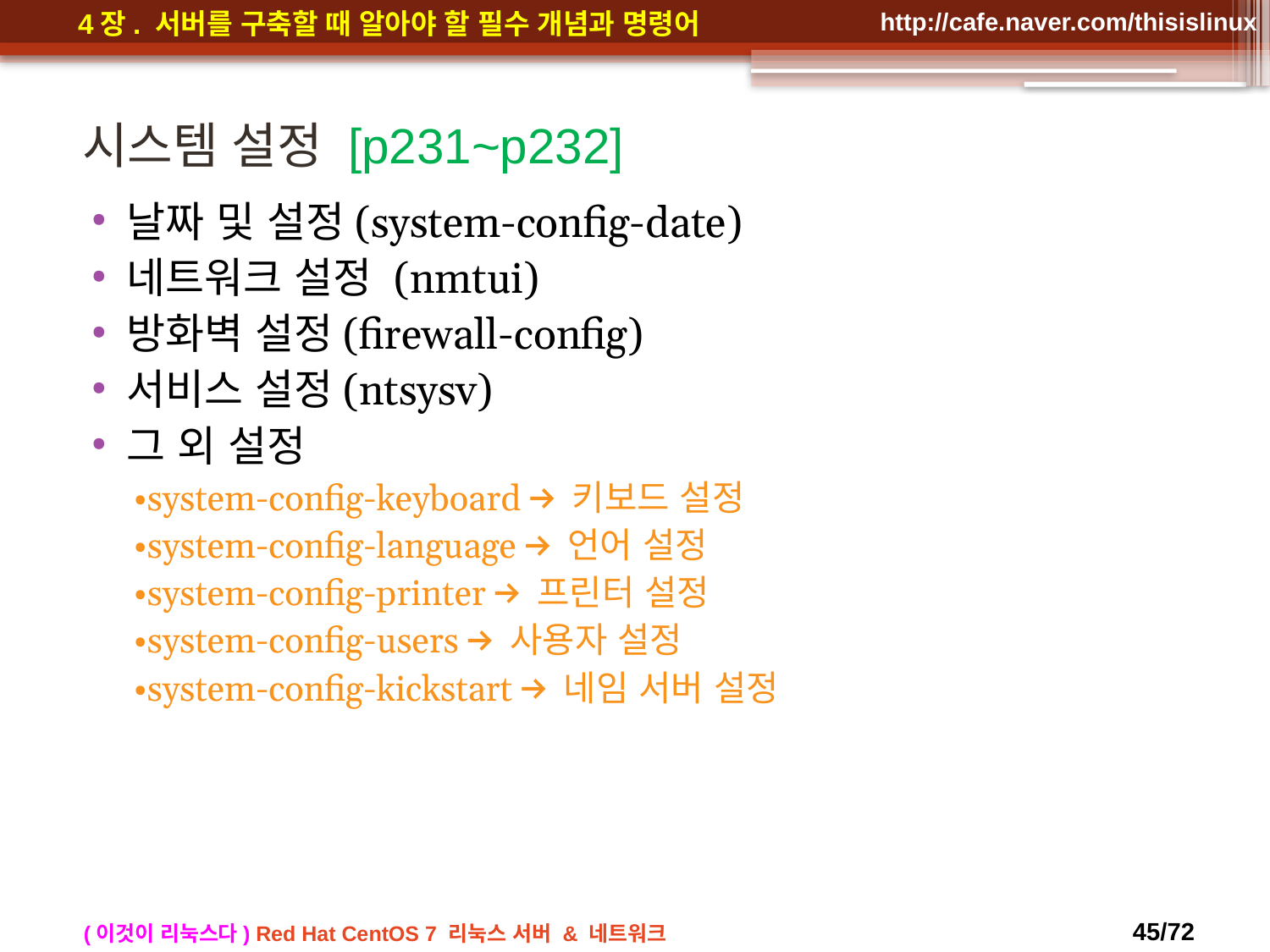

# 시스템 설정 [p231~p232]
날짜 및 설정(system-config-date)
네트워크 설정 (nmtui)
방화벽 설정(firewall-config)
서비스 설정(ntsysv)
그 외 설정
•system-config-keyboard → 키보드 설정
•system-config-language → 언어 설정
•system-config-printer → 프린터 설정
•system-config-users → 사용자 설정
•system-config-kickstart → 네임 서버 설정